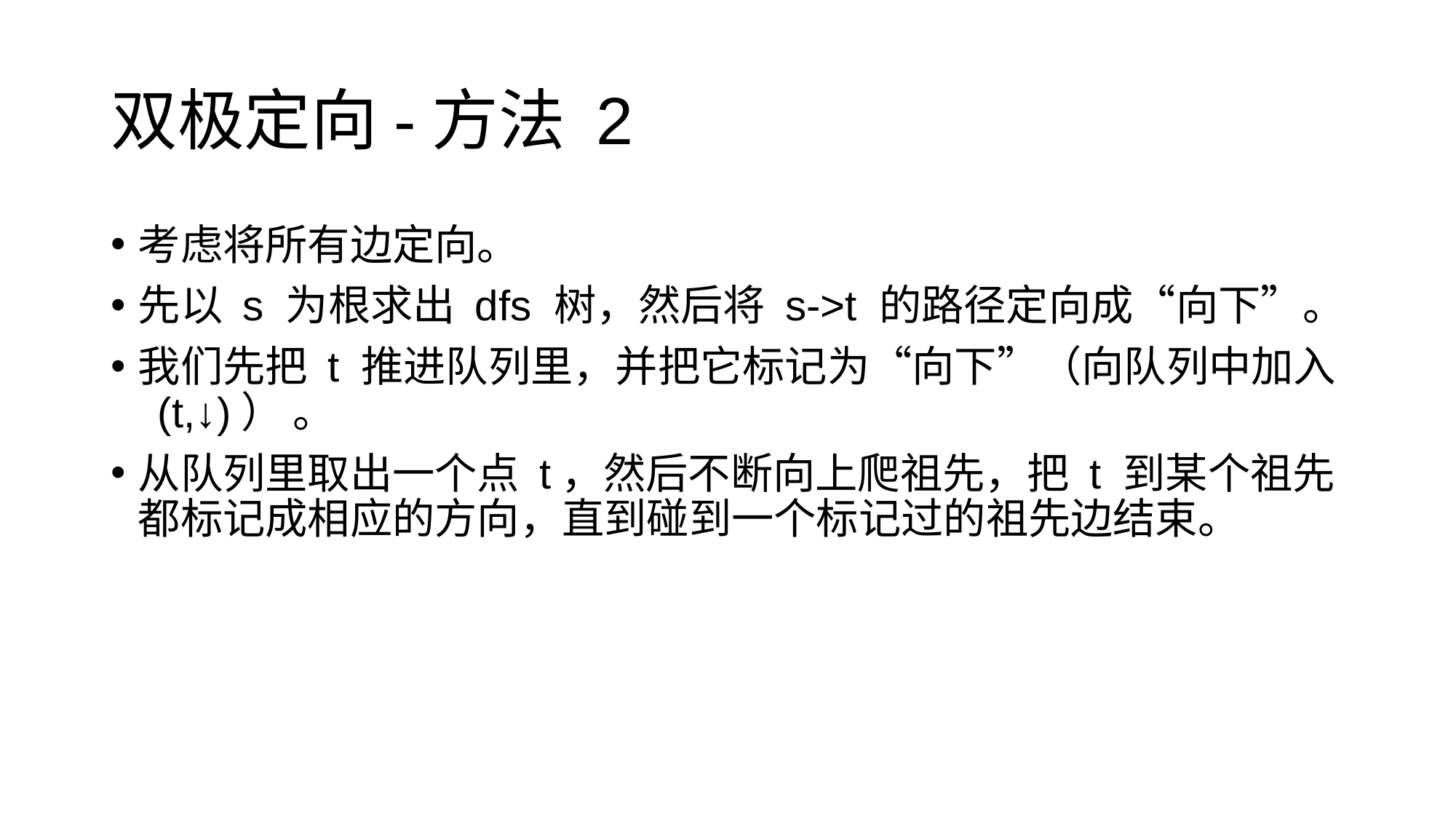

# 双极定向-方法 2
考虑将所有边定向。
先以 s 为根求出 dfs 树，然后将 s->t 的路径定向成“向下”。
我们先把 t 推进队列里，并把它标记为“向下”（向队列中加入 (t,↓)） 。
从队列里取出一个点 t，然后不断向上爬祖先，把 t 到某个祖先都标记成相应的方向，直到碰到一个标记过的祖先边结束。